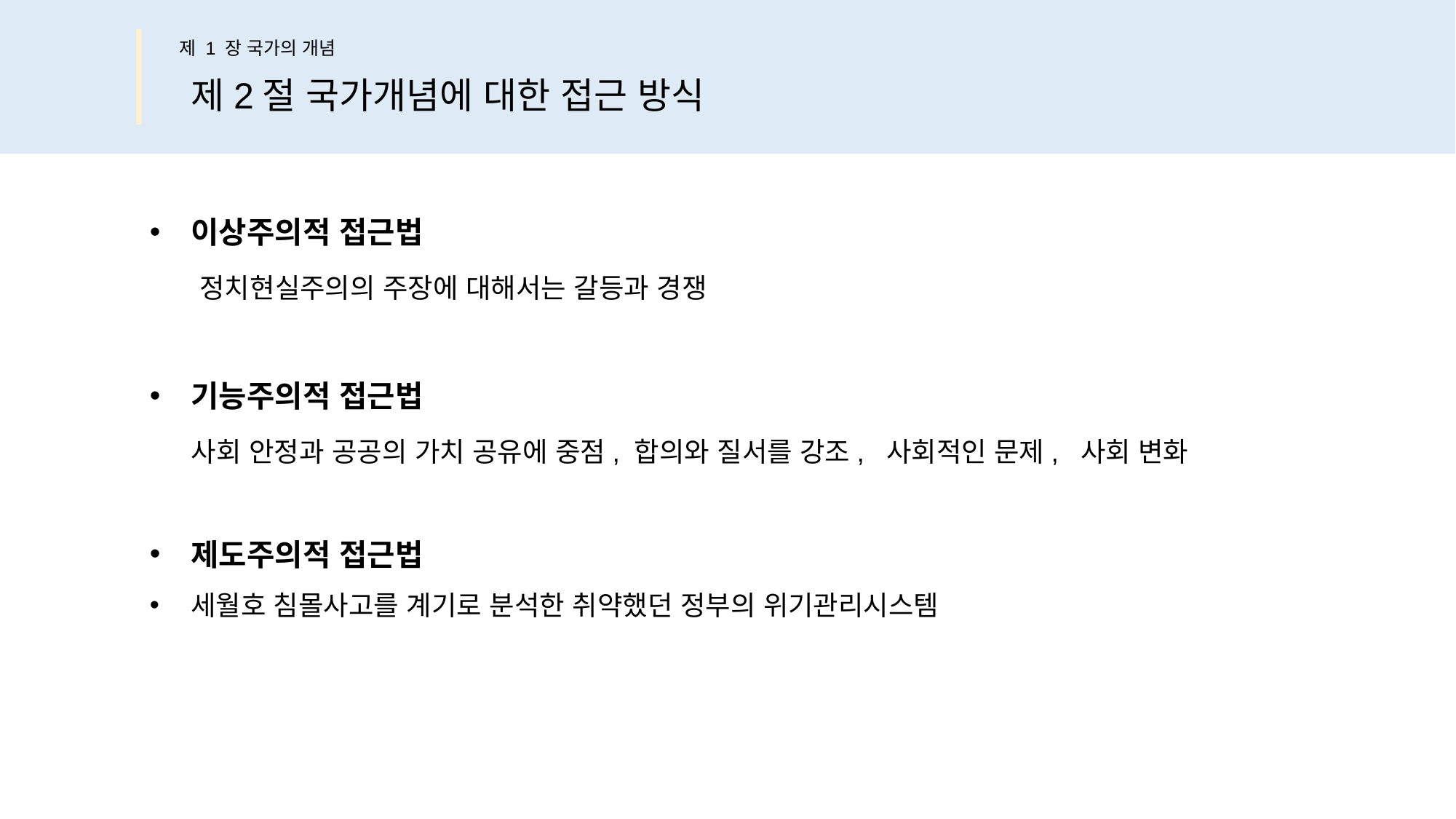

제 1 장 국가의 개념
제2절 국가개념에 대한 접근 방식
이상주의적 접근법
     정치현실주의의 주장에 대해서는 갈등과 경쟁

기능주의적 접근법
    사회 안정과 공공의 가치 공유에 중점, 합의와 질서를 강조,  사회적인 문제,  사회 변화

제도주의적 접근법
세월호 침몰사고를 계기로 분석한 취약했던 정부의 위기관리시스템